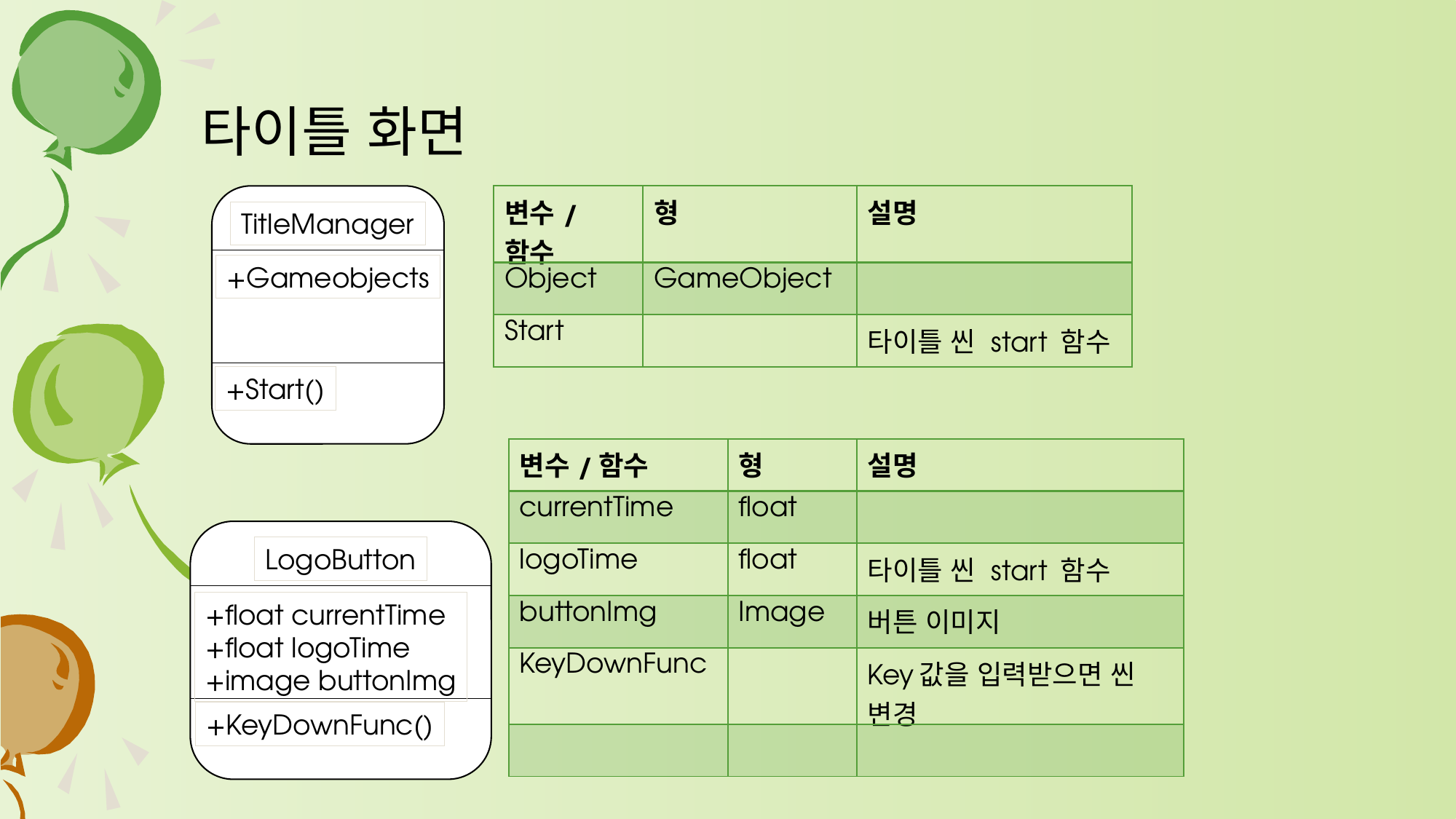

# 타이틀 화면

| 변수/함수 | 형 | 설명 |
| --- | --- | --- |
| Object | GameObject |  |
| Start |  | 타이틀 씬 start 함수 |
TitleManager
+Gameobjects
+Start()
| 변수/함수 | 형 | 설명 |
| --- | --- | --- |
| currentTime | float |  |
| logoTime | float | 타이틀 씬 start 함수 |
| buttonImg | Image | 버튼 이미지 |
| KeyDownFunc |  | Key값을 입력받으면 씬 변경 |
|  |  |  |

LogoButton
+float currentTime
+float logoTime
+image buttonImg
+KeyDownFunc()